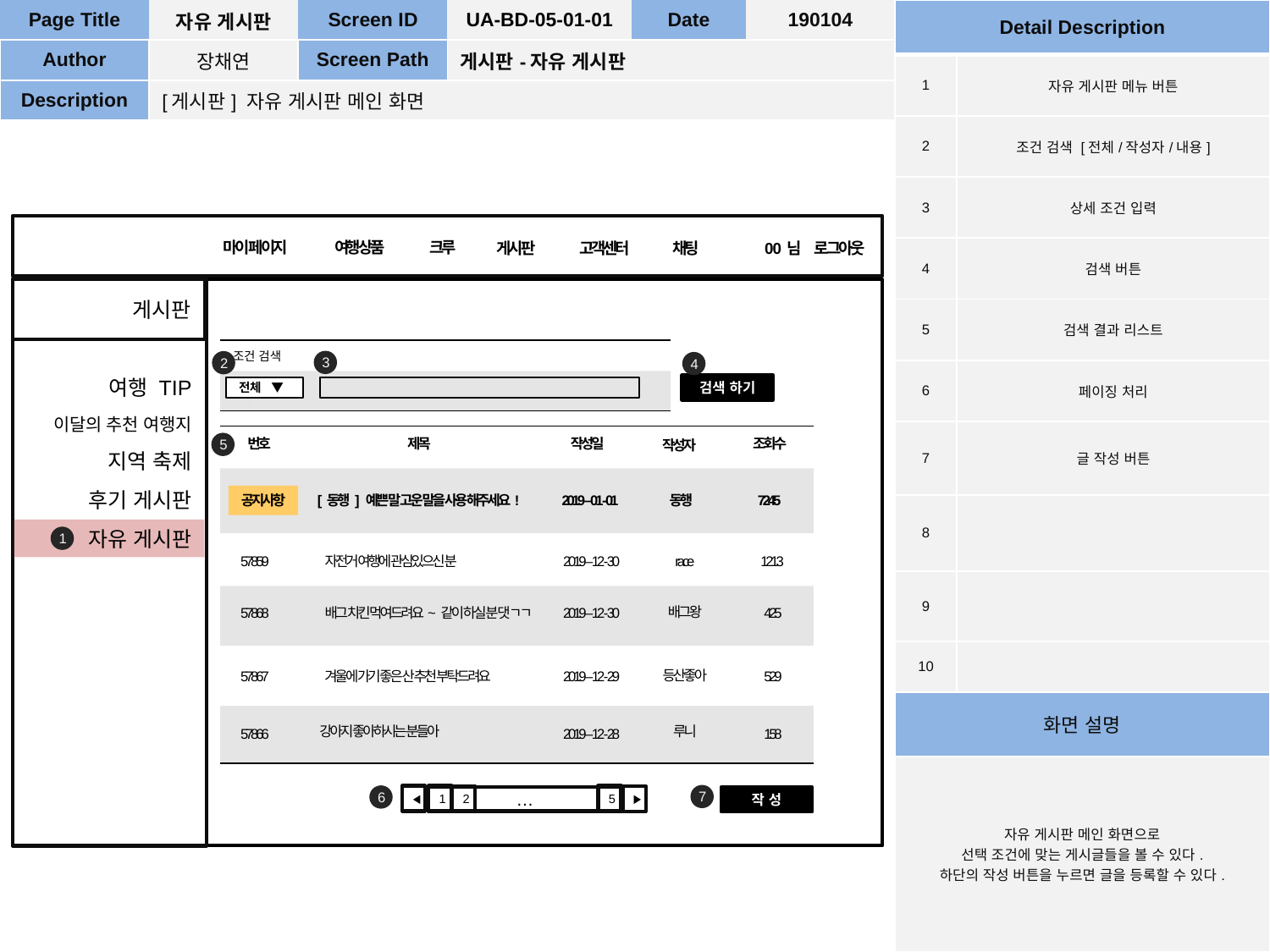

| Page Title | 자유 게시판 | Screen ID | UA-BD-05-01-01 | Date | 190104 |
| --- | --- | --- | --- | --- | --- |
| Author | 장채연 | Screen Path | 게시판-자유 게시판 |  |  |
| Description | [게시판] 자유 게시판 메인 화면 |  |  |  |  |
| Detail Description |  |
| --- | --- |
| 1 | 자유 게시판 메뉴 버튼 |
| 2 | 조건 검색 [전체/작성자/내용] |
| 3 | 상세 조건 입력 |
| 4 | 검색 버튼 |
| 5 | 검색 결과 리스트 |
| 6 | 페이징 처리 |
| 7 | 글 작성 버튼 |
| 8 |  |
| 9 |  |
| 10 |  |
| 화면 설명 |  |
| 자유 게시판 메인 화면으로 선택 조건에 맞는 게시글들을 볼 수 있다. 하단의 작성 버튼을 누르면 글을 등록할 수 있다. |  |

여행상품
크루
마이 페이지
게시판
고객센터
채팅
0 0 님
로그아웃

게시판
| 조건 검색 |  |
| --- | --- |
|  |  |
3

2

4

여행 TIP
검색 하기
전체   ▼

이달의 추천 여행지
|  |  |
| --- | --- |
|  |  |
|  |  |
|  |  |
|  |  |
|  |  |
번호
제목
작성일
조회수
5

작성자
지역 축제
후기 게시판
2019 – 01 - 01
동행
[ 동행 ]  예쁜 말 고운 말을 사용 해주세요!
7245
공지사항
자유 게시판
1

race
57859
자전거 여행에 관심있으신 분
2019 – 12 - 30
1213
배그왕
57868
배그 치킨 먹여드려요~ 같이 하실 분 댓 ㄱㄱ
2019 – 12 - 30
425
등산좋아
57867
2019 – 12 - 29
529
겨울에 가기 좋은 산 추천 부탁드려요
강아지 좋아하시는 분들아
루니
2019 – 12 - 28
158
57866
7

6

◀
1
5
2
▶
작 성
…